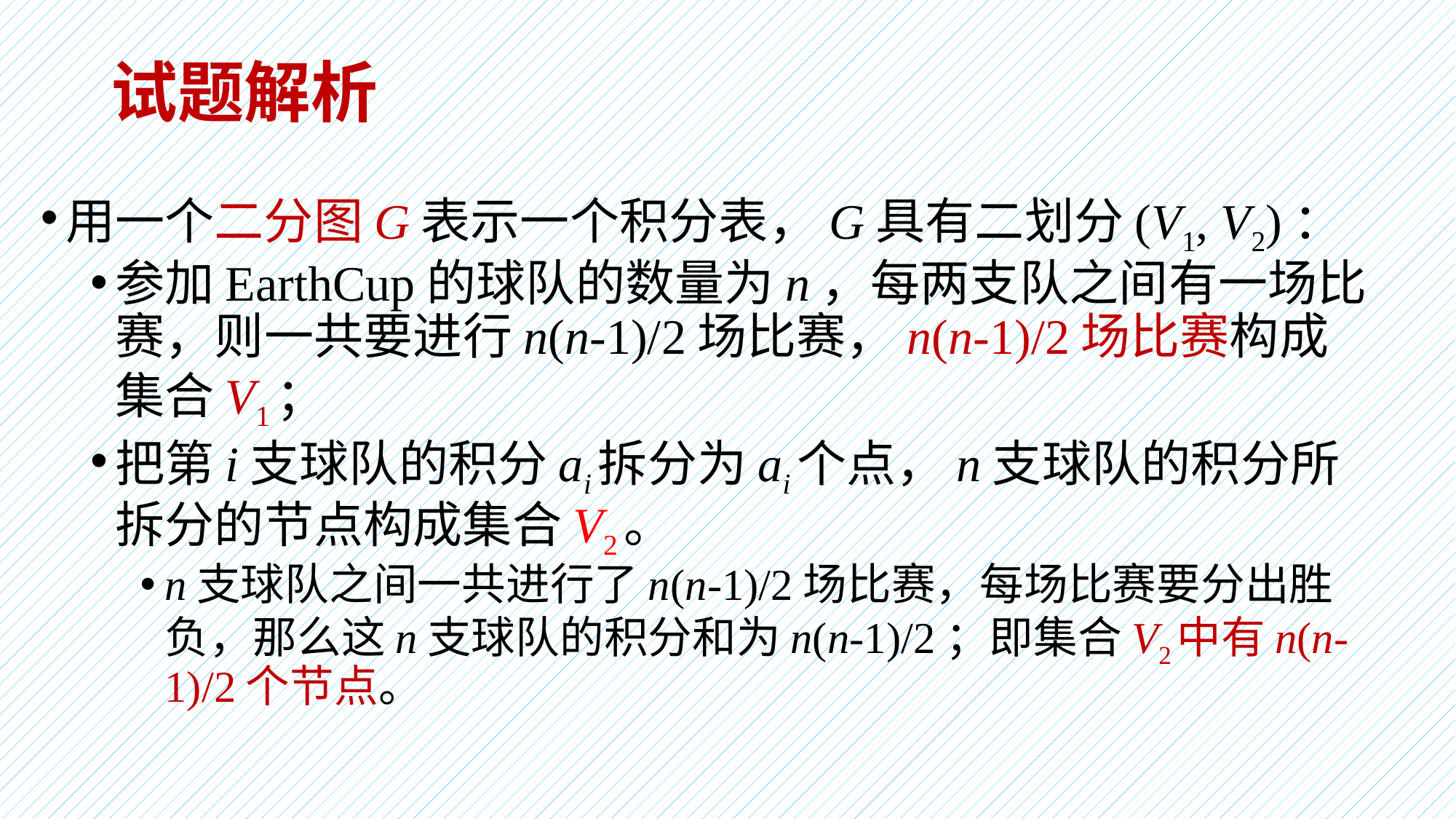

# 试题解析
用一个二分图G表示一个积分表，G具有二划分(V1, V2)：
参加EarthCup的球队的数量为n，每两支队之间有一场比赛，则一共要进行n(n-1)/2场比赛，n(n-1)/2场比赛构成集合V1；
把第i支球队的积分ai拆分为ai个点，n支球队的积分所拆分的节点构成集合V2。
n支球队之间一共进行了n(n-1)/2场比赛，每场比赛要分出胜负，那么这n支球队的积分和为n(n-1)/2；即集合V2中有n(n-1)/2个节点。